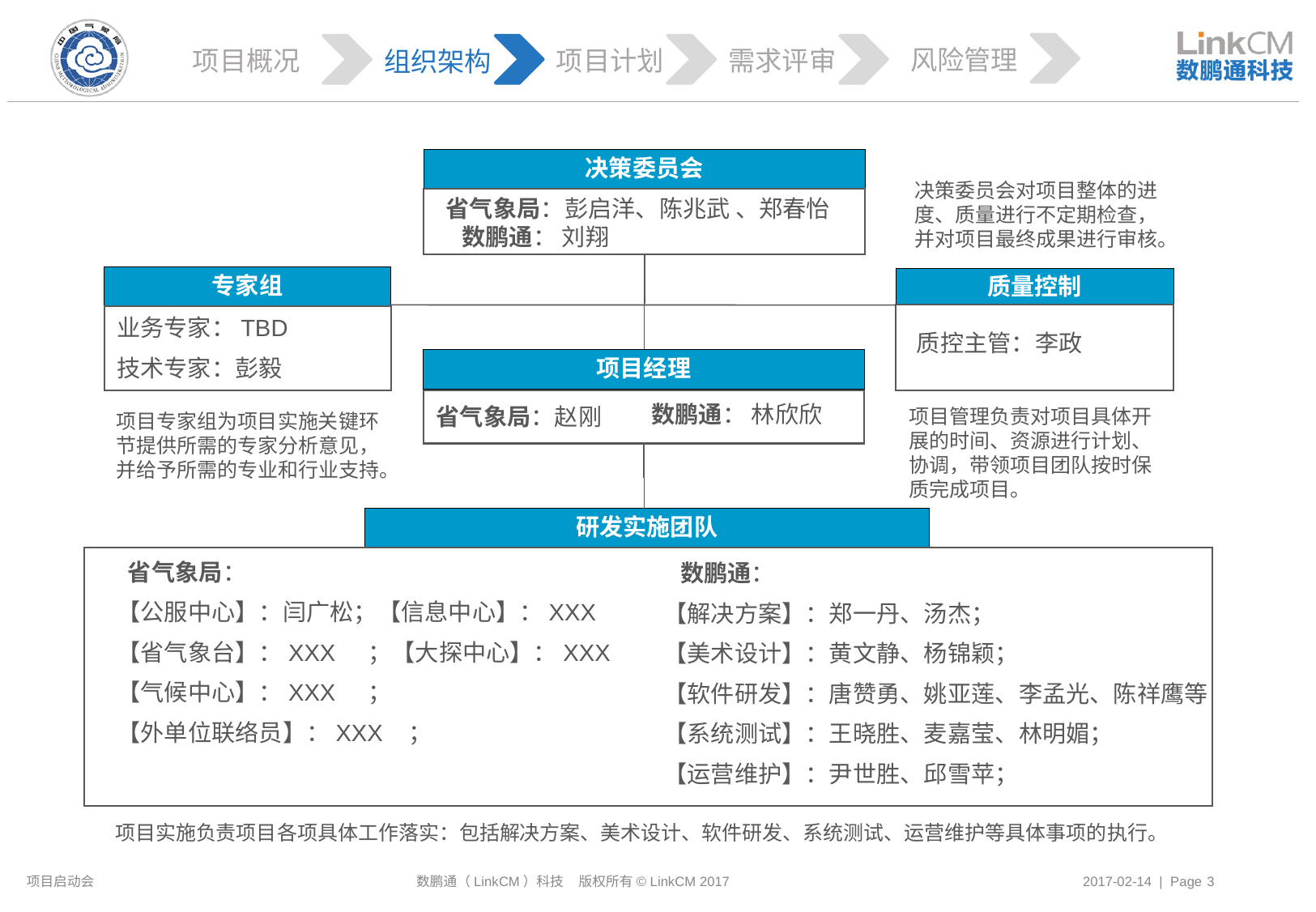

风险管理
项目概况
项目计划
需求评审
组织架构
决策委员会
决策委员会对项目整体的进度、质量进行不定期检查，并对项目最终成果进行审核。
省气象局：彭启洋、陈兆武 、郑春怡        数鹏通： 刘翔

专家组
质量控制

业务专家：TBD
技术专家：彭毅
质控主管：李政
项目经理

数鹏通： 林欣欣
省气象局：赵刚
项目管理负责对项目具体开展的时间、资源进行计划、协调，带领项目团队按时保质完成项目。
项目专家组为项目实施关键环节提供所需的专家分析意见，并给予所需的专业和行业支持。
研发实施团队

 省气象局：
【公服中心】：闫广松；【信息中心】：XXX
【省气象台】：XXX    ；【大探中心】：XXX
【气候中心】：XXX    ；
【外单位联络员】：XXX   ；
  数鹏通：
【解决方案】：郑一丹、汤杰；
【美术设计】：黄文静、杨锦颖；
【软件研发】：唐赞勇、姚亚莲、李孟光、陈祥鹰等
【系统测试】：王晓胜、麦嘉莹、林明媚；
【运营维护】：尹世胜、邱雪苹；
项目实施负责项目各项具体工作落实：包括解决方案、美术设计、软件研发、系统测试、运营维护等具体事项的执行。